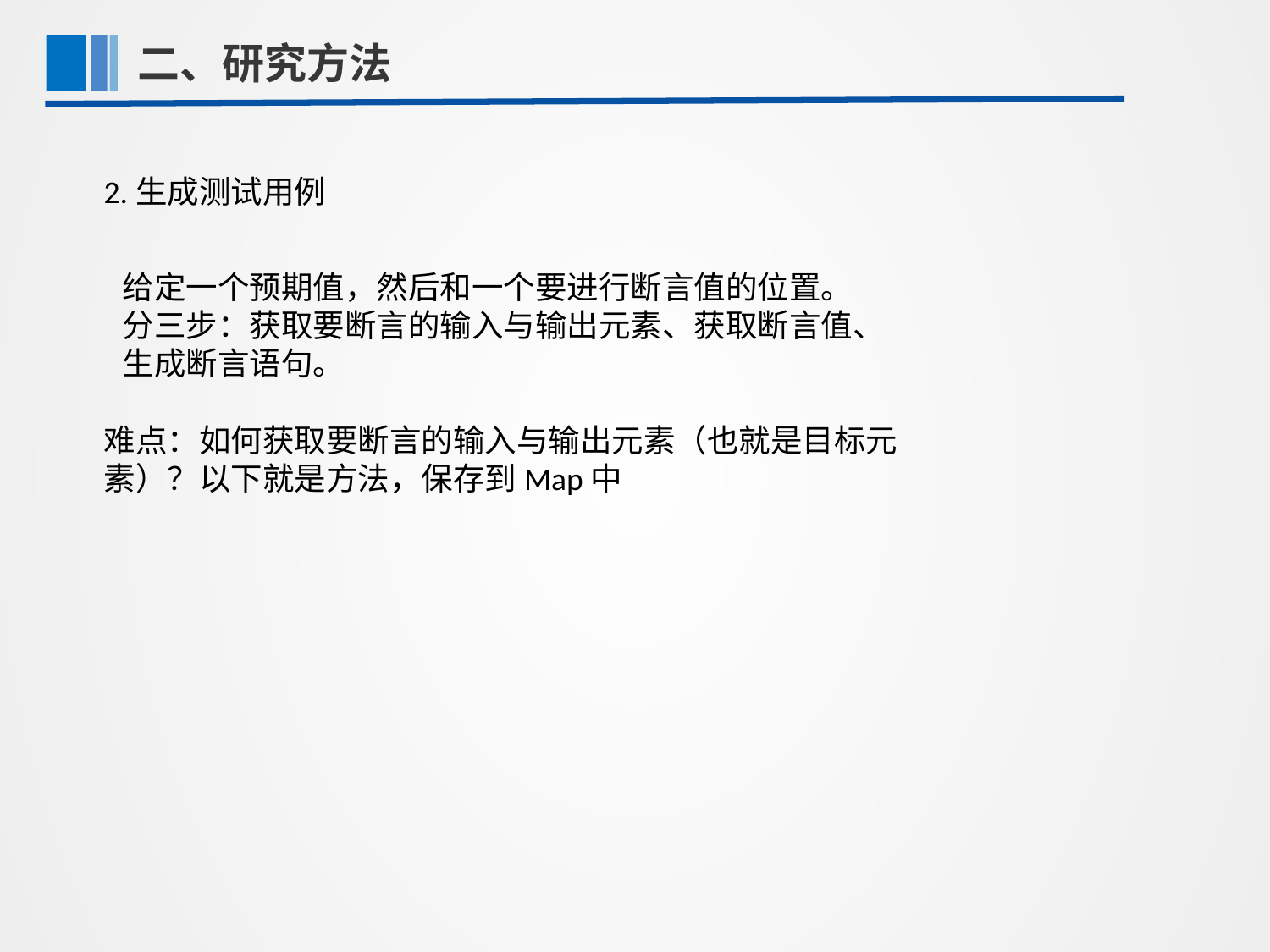

二、研究方法

第一部分
2.生成测试用例
给定一个预期值，然后和一个要进行断言值的位置。分三步：获取要断言的输入与输出元素、获取断言值、生成断言语句。
难点：如何获取要断言的输入与输出元素（也就是目标元素）？以下就是方法，保存到Map中